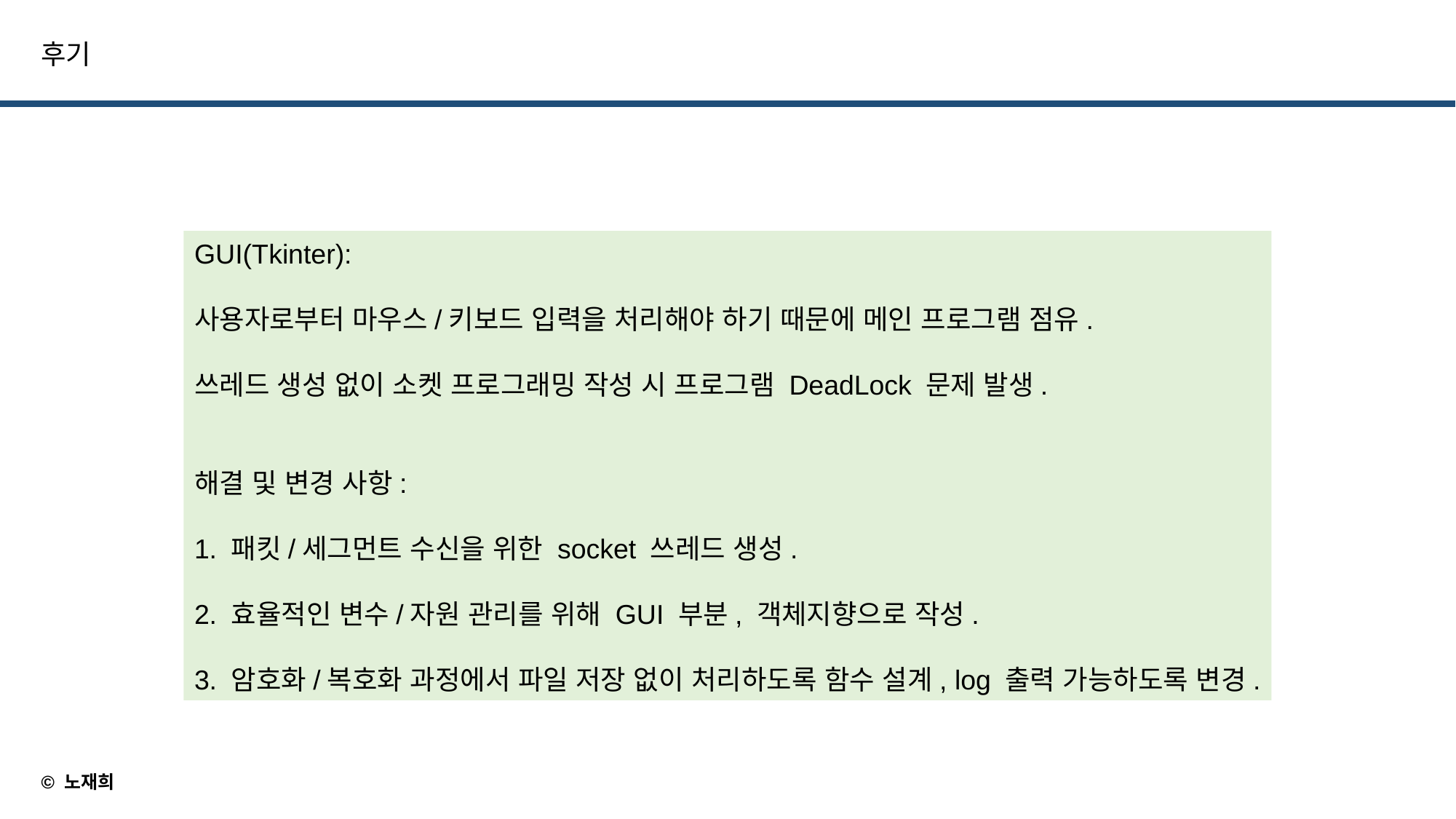

후기
GUI(Tkinter):

사용자로부터 마우스/키보드 입력을 처리해야 하기 때문에 메인 프로그램 점유.

쓰레드 생성 없이 소켓 프로그래밍 작성 시 프로그램 DeadLock 문제 발생.

해결 및 변경 사항:

1. 패킷/세그먼트 수신을 위한 socket 쓰레드 생성.

2. 효율적인 변수/자원 관리를 위해 GUI 부분, 객체지향으로 작성.

3. 암호화/복호화 과정에서 파일 저장 없이 처리하도록 함수 설계, log 출력 가능하도록 변경.
© 노재희